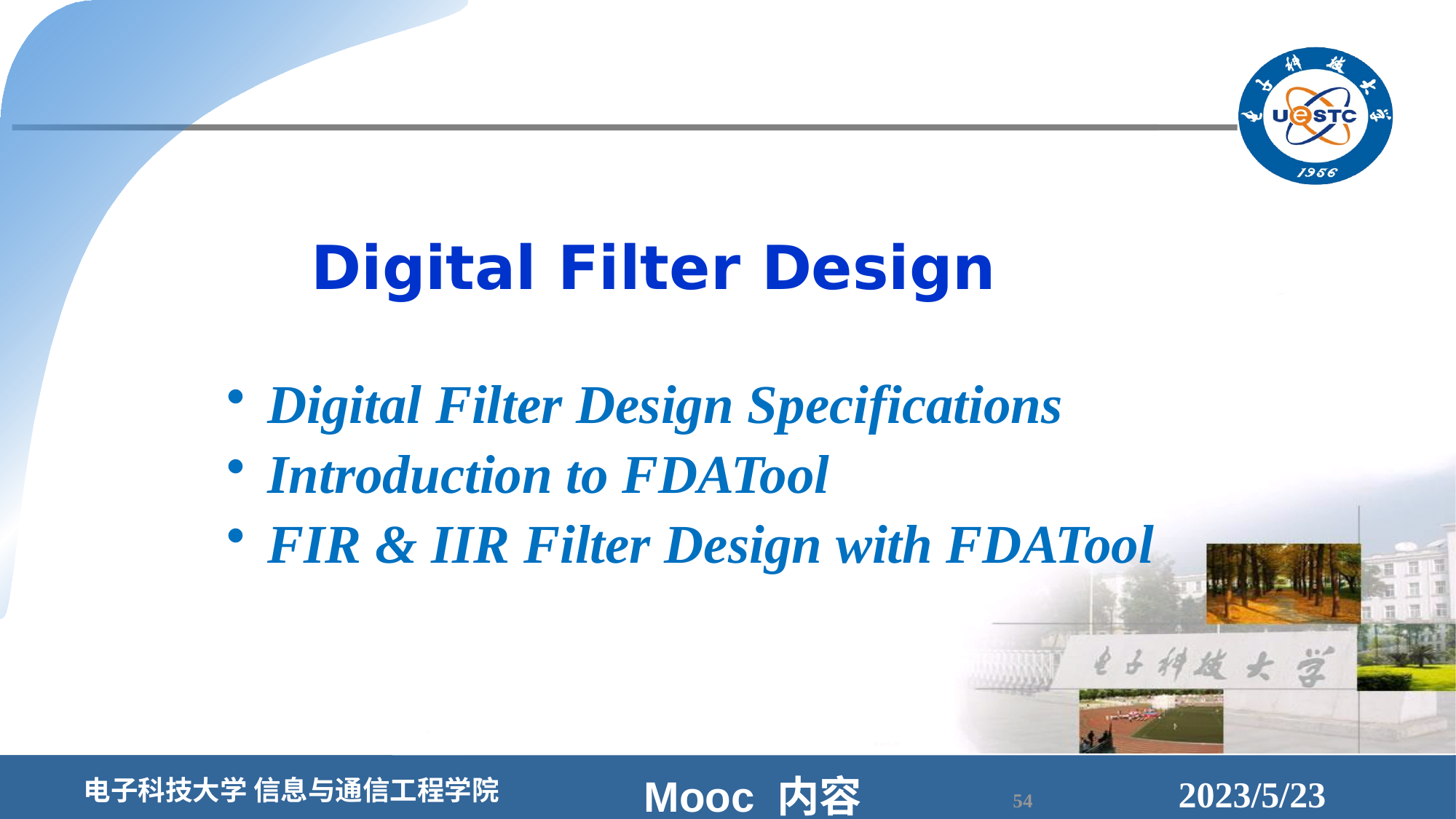

Digital Filter Design
Digital Filter Design Specifications
Introduction to FDATool
FIR & IIR Filter Design with FDATool
Mooc 内容